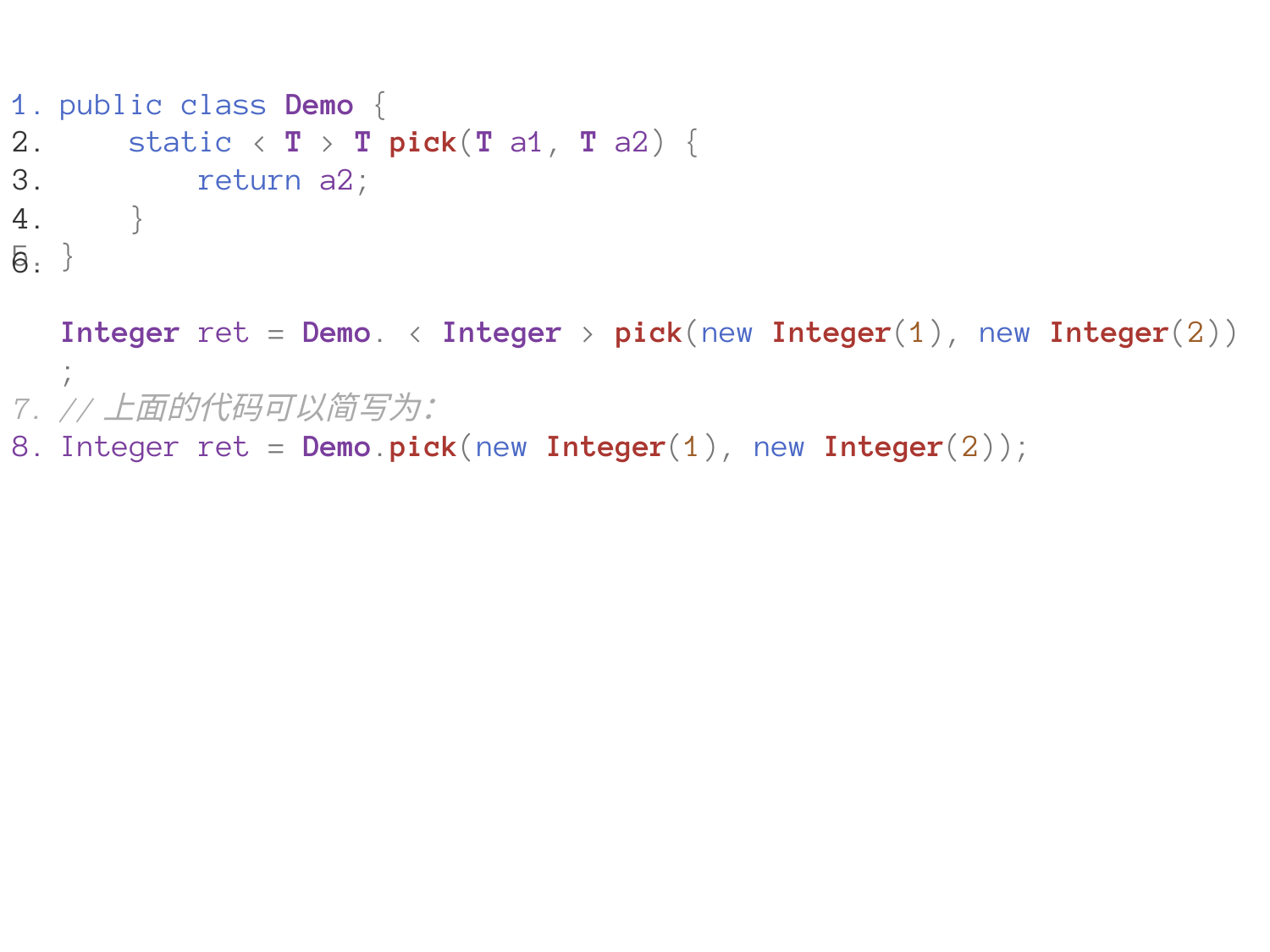

public class Demo {
    static < T > T pick(T a1, T a2) {
        return a2;
    }
}
Integer ret = Demo. < Integer > pick(new Integer(1), new Integer(2));
//上面的代码可以简写为：
Integer ret = Demo.pick(new Integer(1), new Integer(2));